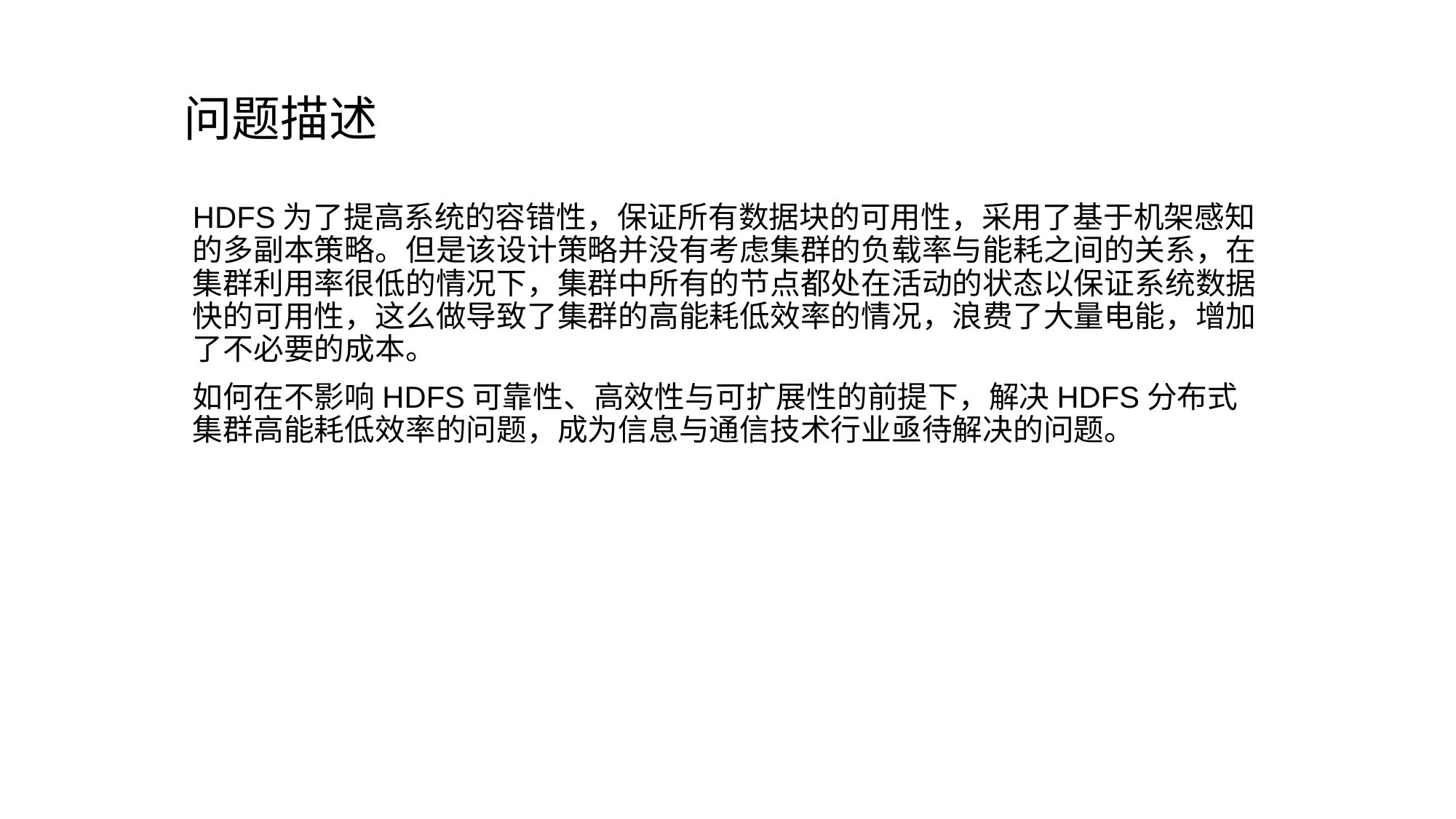

# 问题描述
HDFS为了提高系统的容错性，保证所有数据块的可用性，采用了基于机架感知的多副本策略。但是该设计策略并没有考虑集群的负载率与能耗之间的关系，在集群利用率很低的情况下，集群中所有的节点都处在活动的状态以保证系统数据快的可用性，这么做导致了集群的高能耗低效率的情况，浪费了大量电能，增加了不必要的成本。
如何在不影响HDFS可靠性、高效性与可扩展性的前提下，解决HDFS分布式集群高能耗低效率的问题，成为信息与通信技术行业亟待解决的问题。